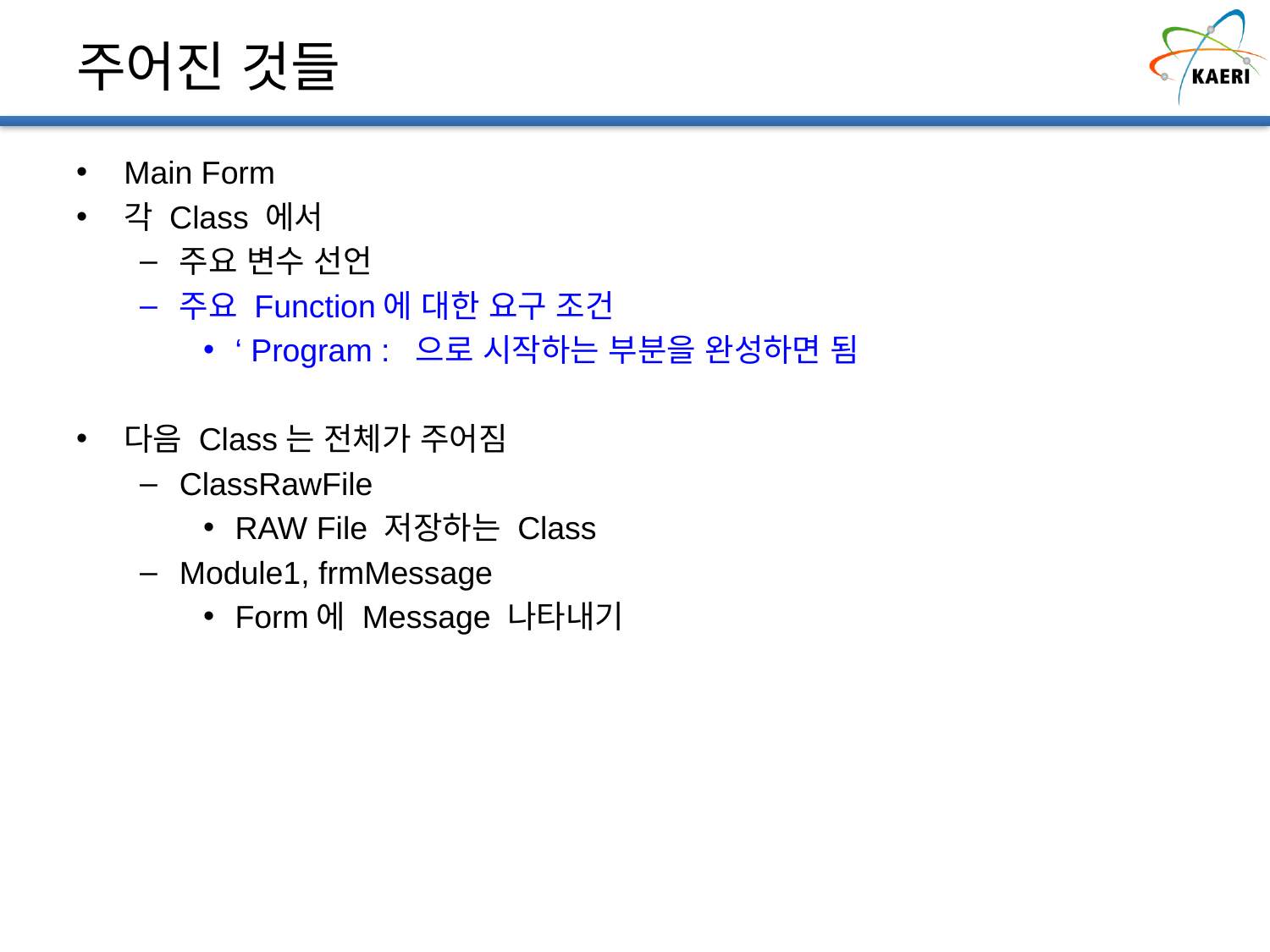

# 주어진 것들
Main Form
각 Class 에서
주요 변수 선언
주요 Function에 대한 요구 조건
‘ Program :  으로 시작하는 부분을 완성하면 됨

다음 Class는 전체가 주어짐
ClassRawFile
RAW File 저장하는 Class
Module1, frmMessage
Form에 Message 나타내기